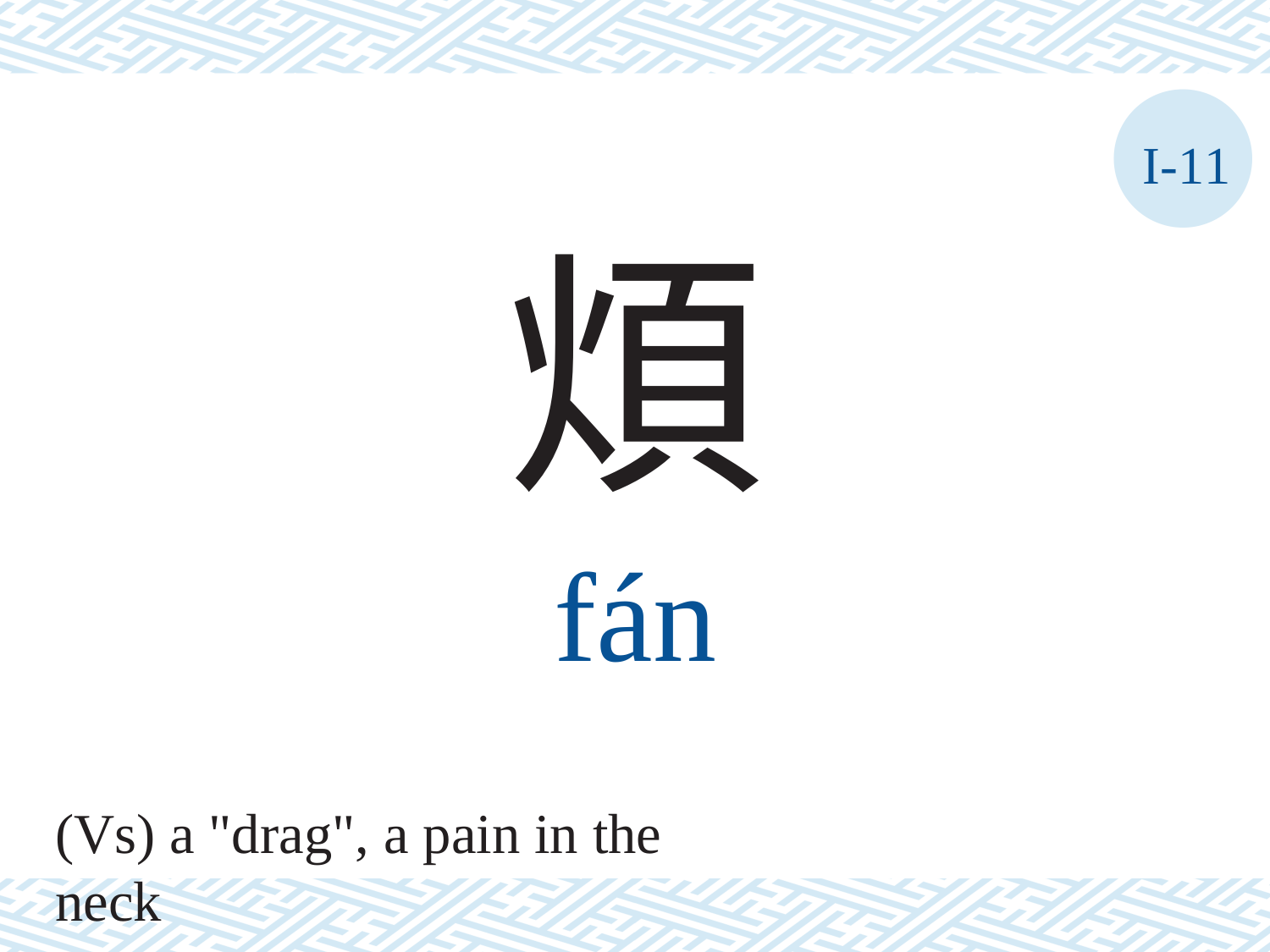

I-11
煩
fán
(Vs) a "drag", a pain in the neck